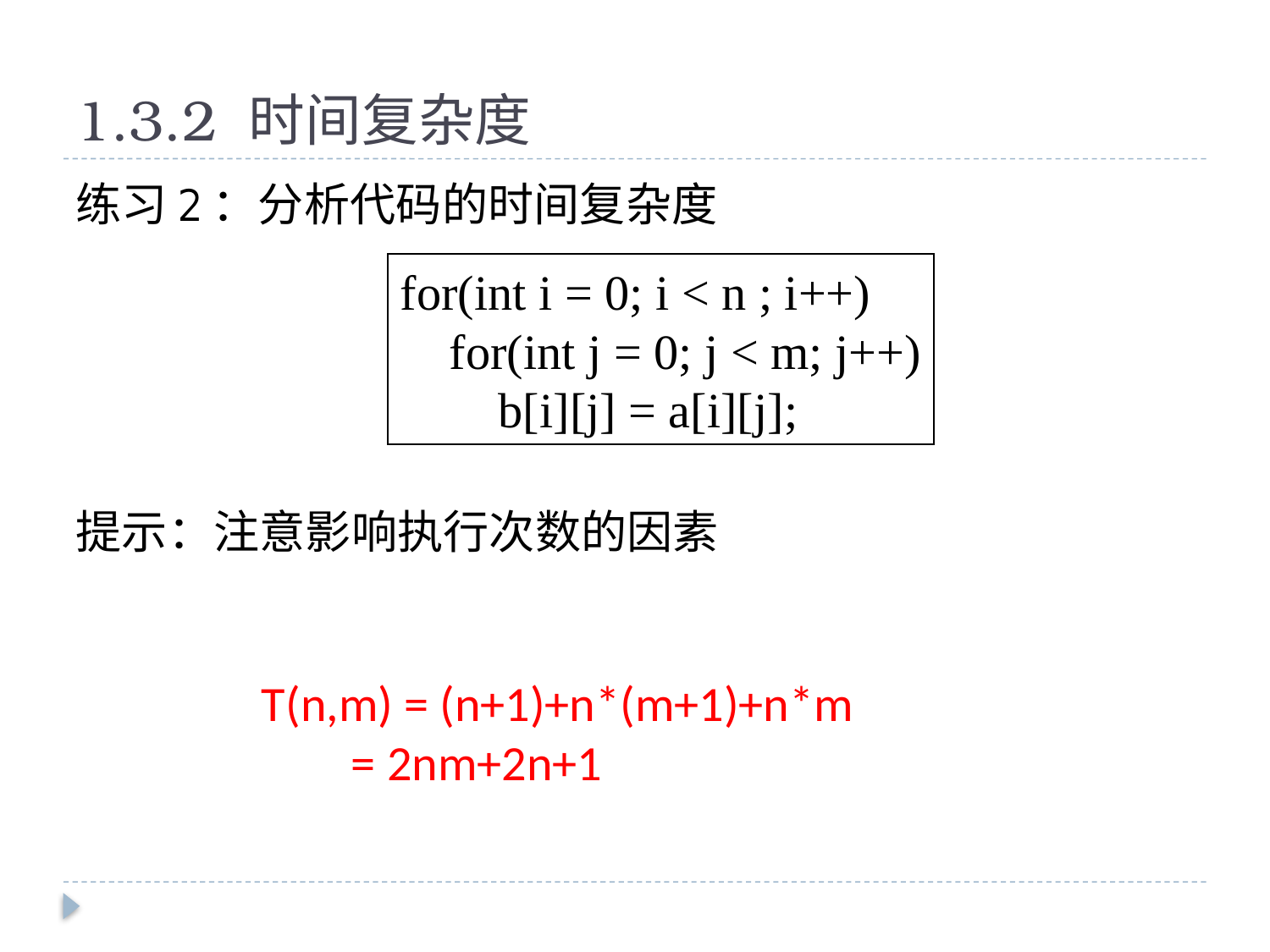

# 1.3.2 时间复杂度
练习2：分析代码的时间复杂度

提示：注意影响执行次数的因素
for(int i = 0; i < n ; i++)
    for(int j = 0; j < m; j++)
        b[i][j] = a[i][j];
T(n,m) = (n+1)+n*(m+1)+n*m
        = 2nm+2n+1